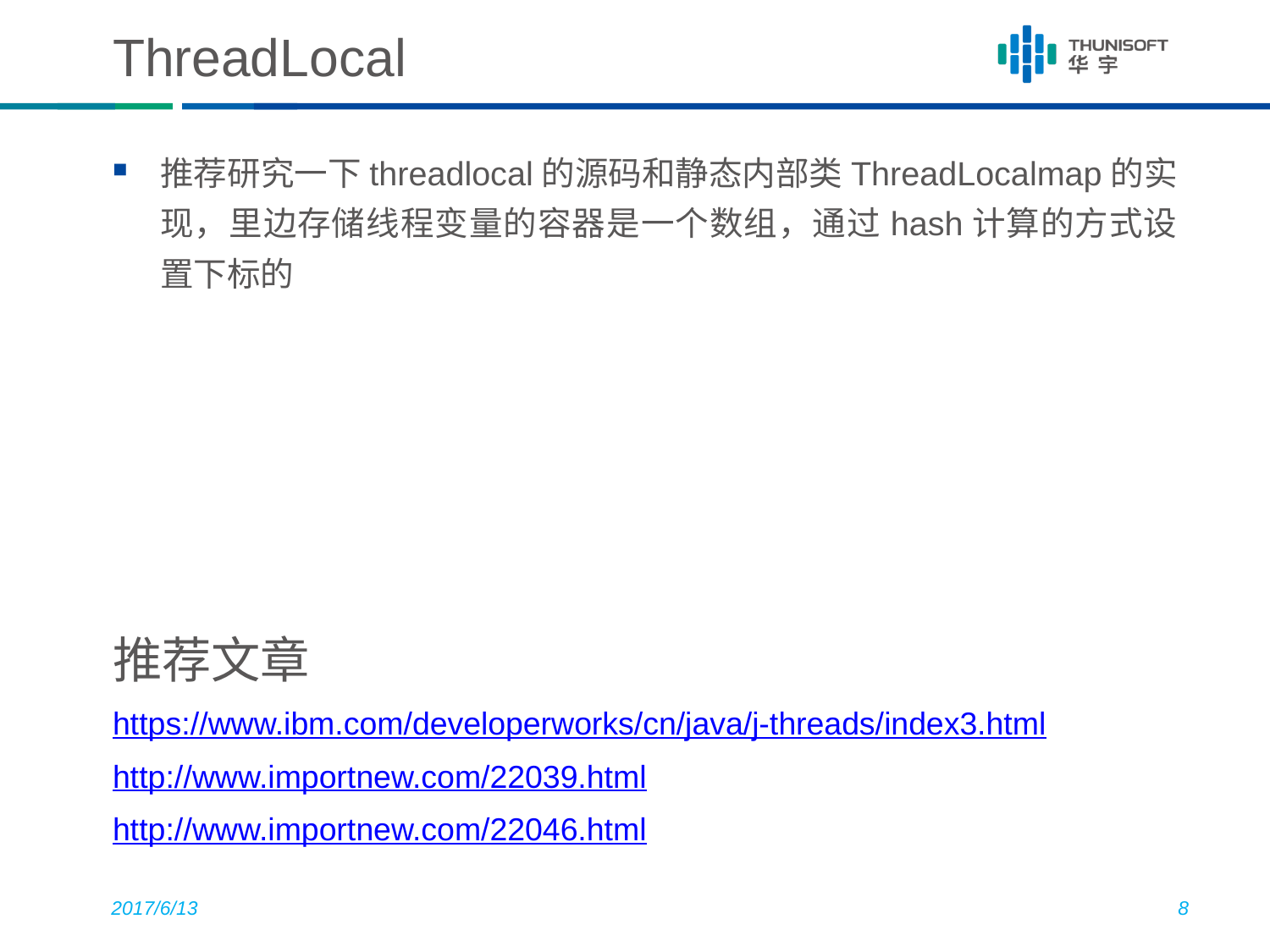

# ThreadLocal
推荐研究一下threadlocal的源码和静态内部类ThreadLocalmap的实现，里边存储线程变量的容器是一个数组，通过hash计算的方式设置下标的

推荐文章
https://www.ibm.com/developerworks/cn/java/j-threads/index3.html
http://www.importnew.com/22039.html
http://www.importnew.com/22046.html

2017/6/13
8